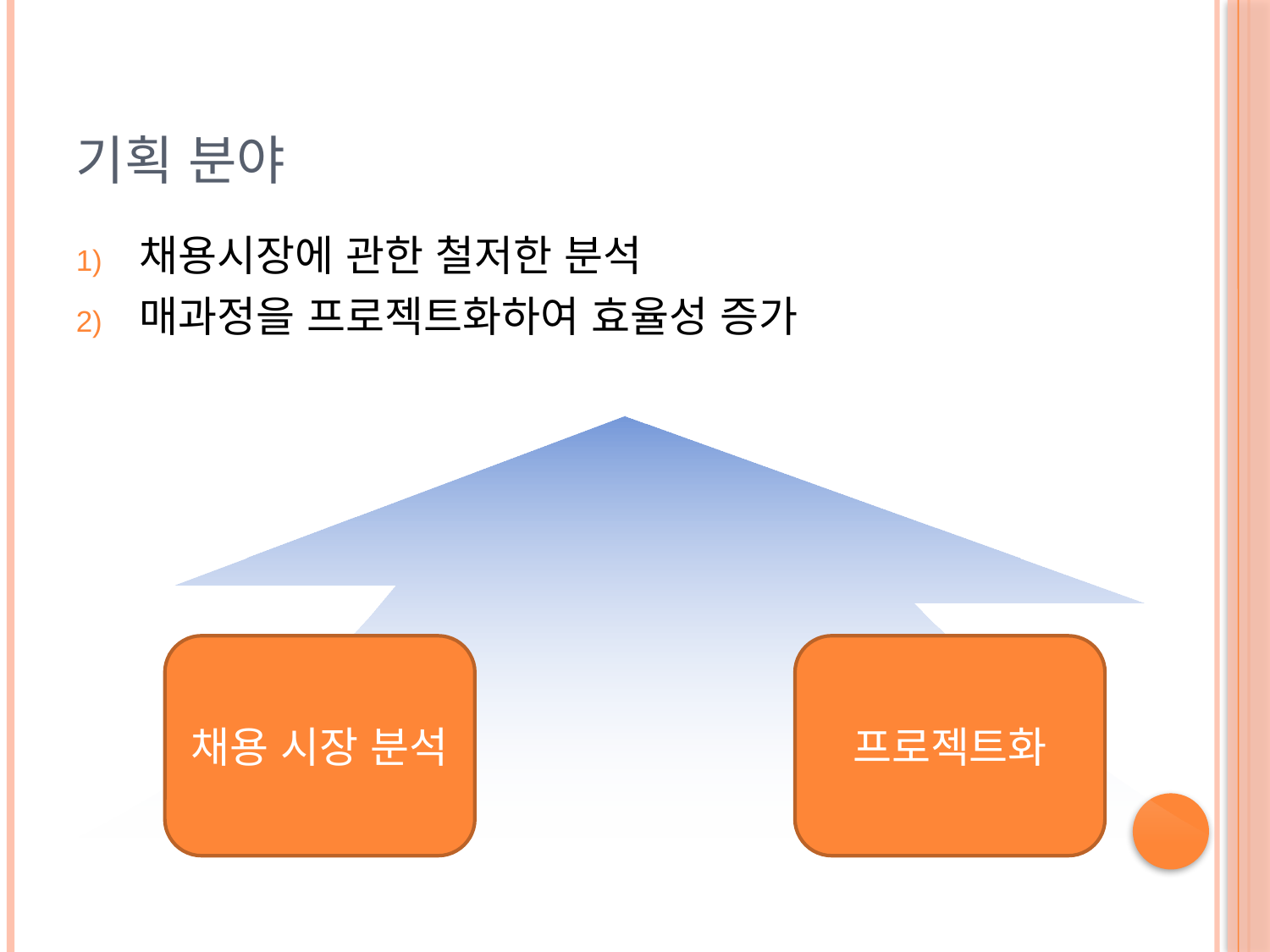

# 기획 분야
채용시장에 관한 철저한 분석
매과정을 프로젝트화하여 효율성 증가

채용 시장 분석
프로젝트화